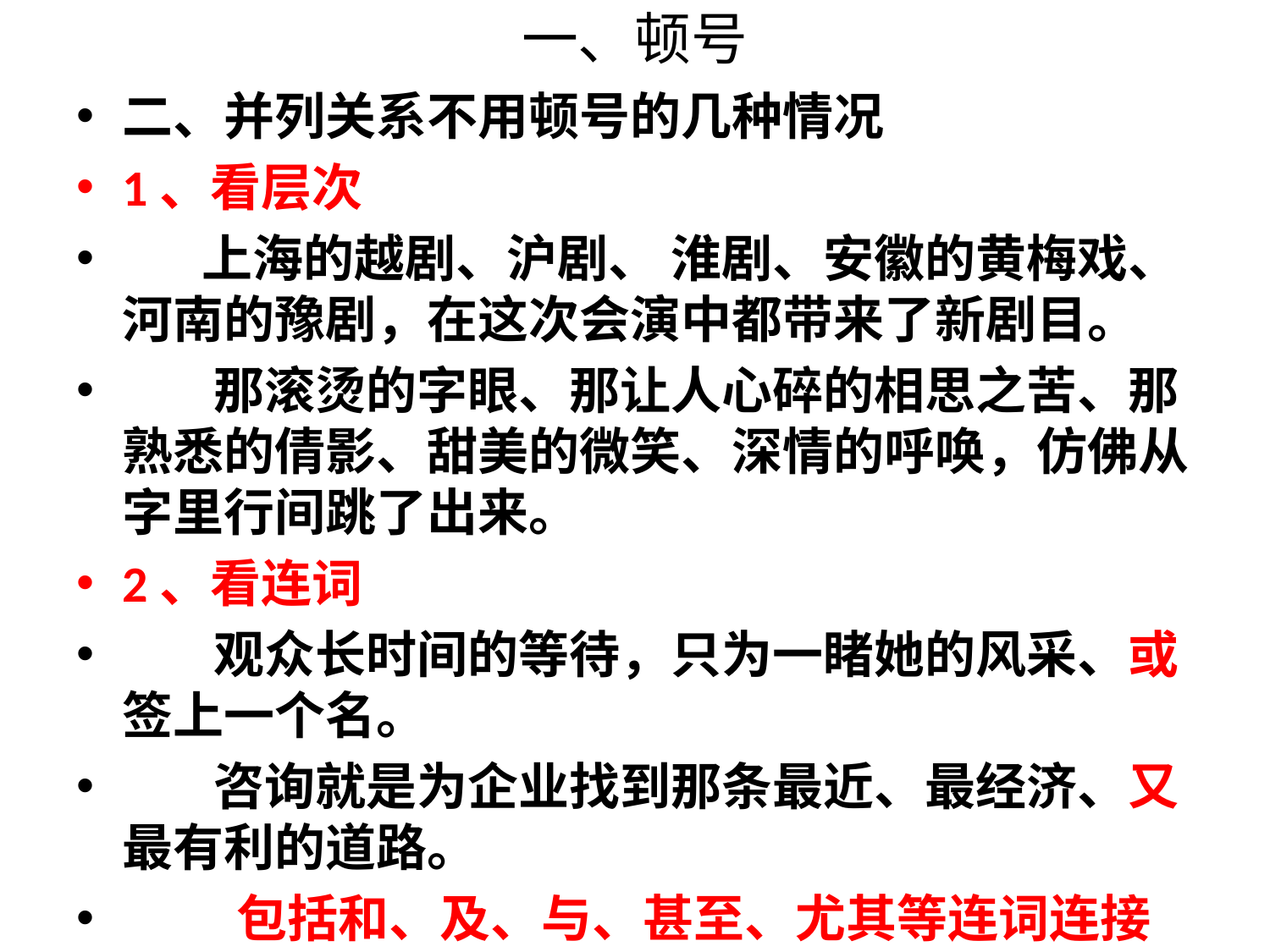

# 一、顿号
二、并列关系不用顿号的几种情况
1、看层次
      上海的越剧、沪剧、 淮剧、安徽的黄梅戏、河南的豫剧，在这次会演中都带来了新剧目。
       那滚烫的字眼、那让人心碎的相思之苦、那熟悉的倩影、甜美的微笑、深情的呼唤，仿佛从字里行间跳了出来。
2、看连词
       观众长时间的等待，只为一睹她的风采、或签上一个名。
       咨询就是为企业找到那条最近、最经济、又最有利的道路。
         包括和、及、与、甚至、尤其等连词连接